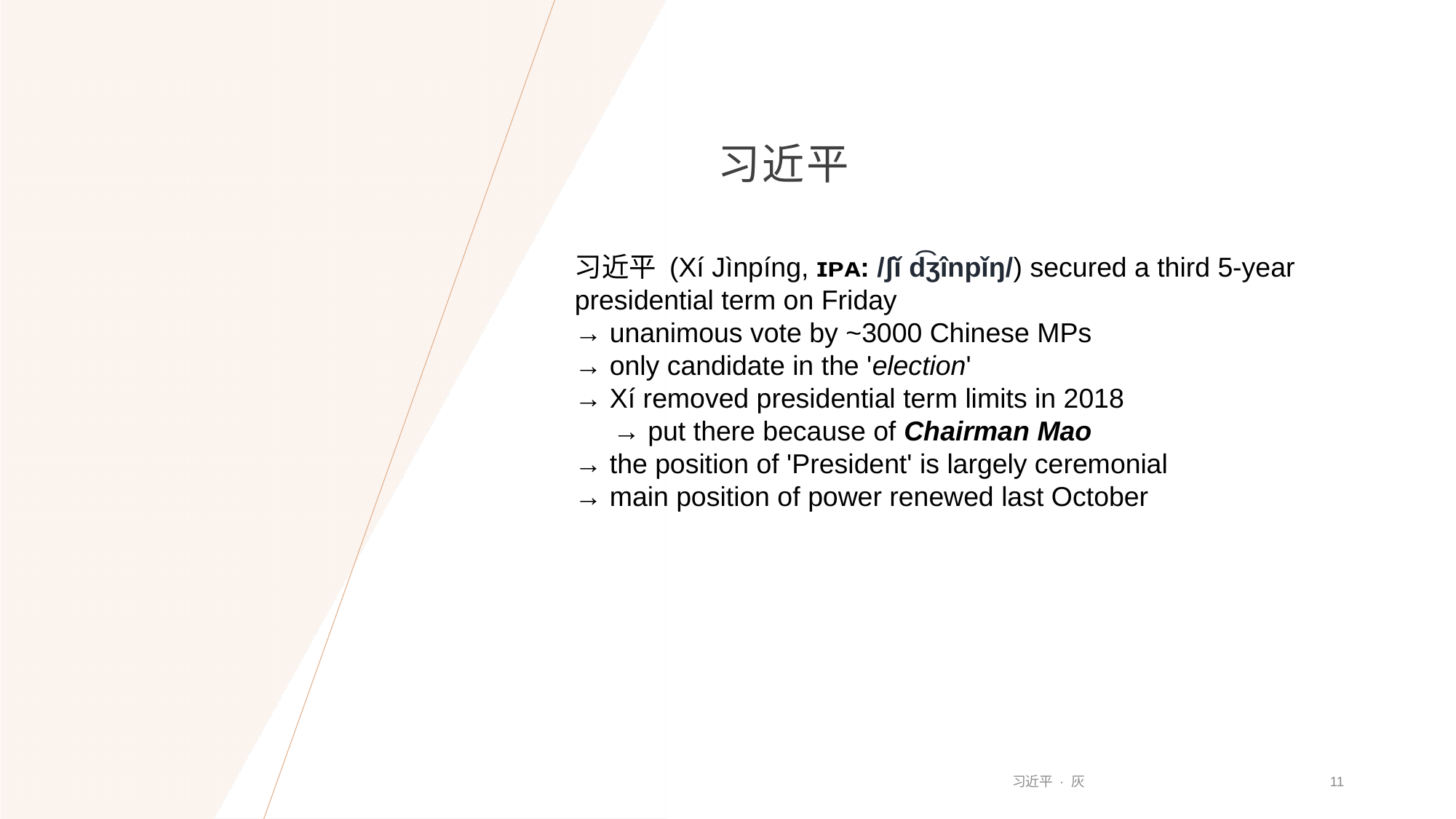

# 习近平
习近平 (Xí Jìnpíng, ɪᴘᴀ: /ʃǐ d͡ʒînpǐŋ/) secured a third 5-year presidential term on Friday
→ unanimous vote by ~3000 Chinese MPs
→ only candidate in the 'election'
→ Xí removed presidential term limits in 2018
     → put there because of Chairman Mao
→ the position of 'President' is largely ceremonial
→ main position of power renewed last October
习近平 · 灰
11